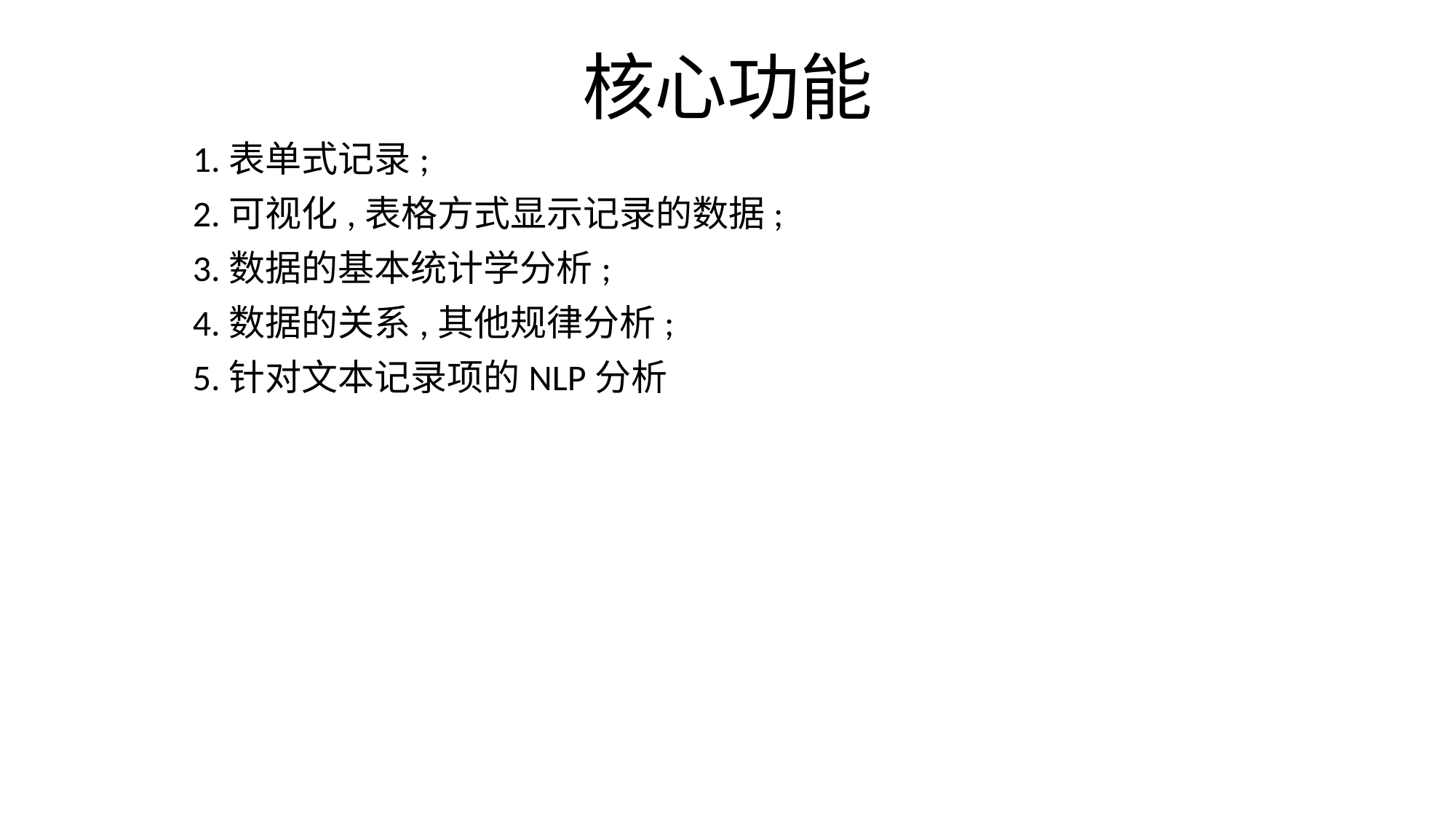

# 核心功能
1.表单式记录;
2.可视化,表格方式显示记录的数据;
3.数据的基本统计学分析;
4.数据的关系,其他规律分析;
5.针对文本记录项的NLP分析